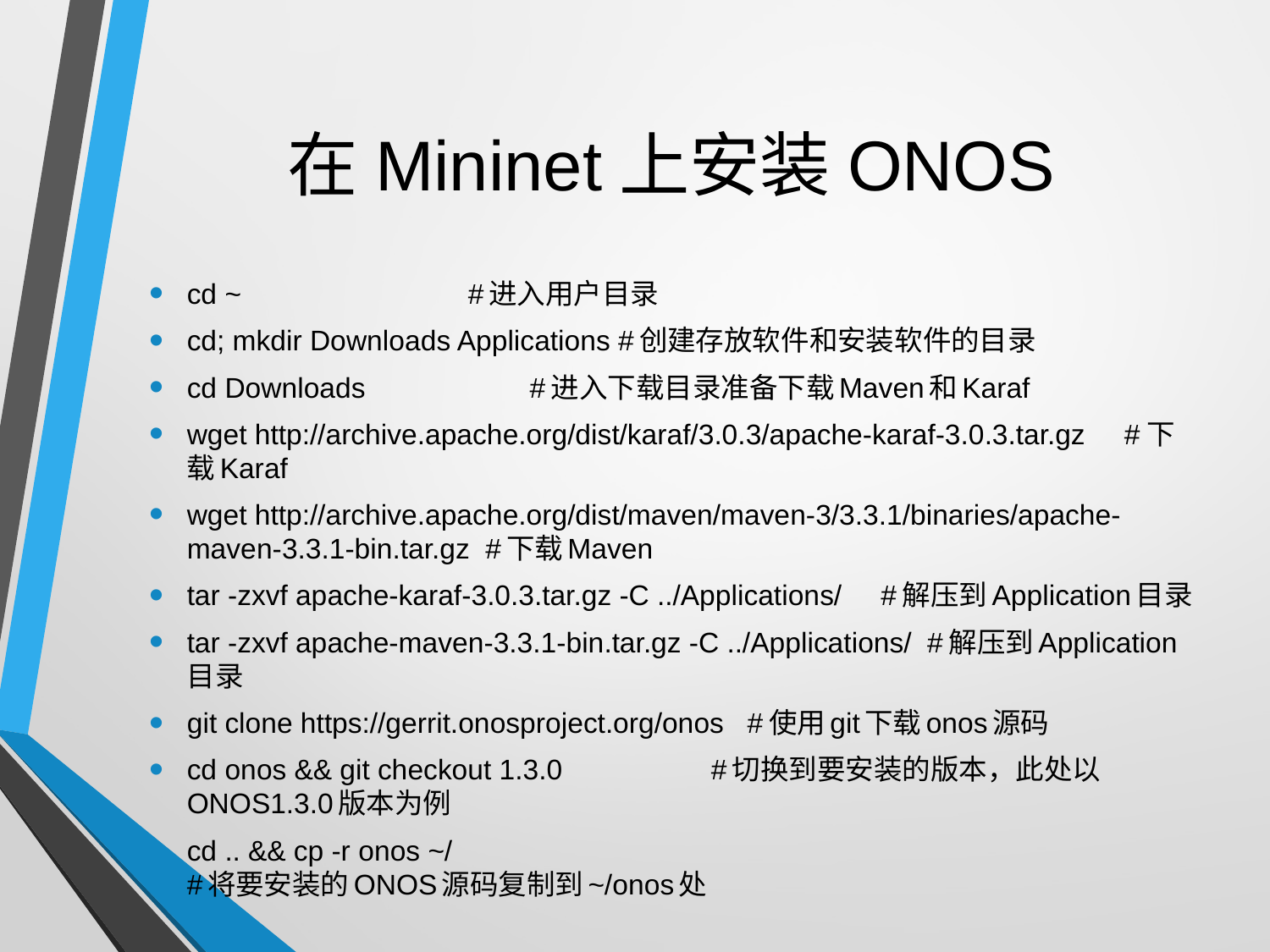

# 在Mininet上安装ONOS
cd ~                             #进入用户目录
cd; mkdir Downloads Applications #创建存放软件和安装软件的目录
cd Downloads                     #进入下载目录准备下载Maven和Karaf
wget http://archive.apache.org/dist/karaf/3.0.3/apache-karaf-3.0.3.tar.gz     #下载Karaf
wget http://archive.apache.org/dist/maven/maven-3/3.3.1/binaries/apache-maven-3.3.1-bin.tar.gz  #下载Maven
tar -zxvf apache-karaf-3.0.3.tar.gz -C ../Applications/     #解压到Application目录
tar -zxvf apache-maven-3.3.1-bin.tar.gz -C ../Applications/  #解压到Application目录
git clone https://gerrit.onosproject.org/onos   #使用git下载onos源码
cd onos && git checkout 1.3.0                   #切换到要安装的版本，此处以ONOS1.3.0版本为例
cd .. && cp -r onos ~/                                   #将要安装的ONOS源码复制到~/onos处